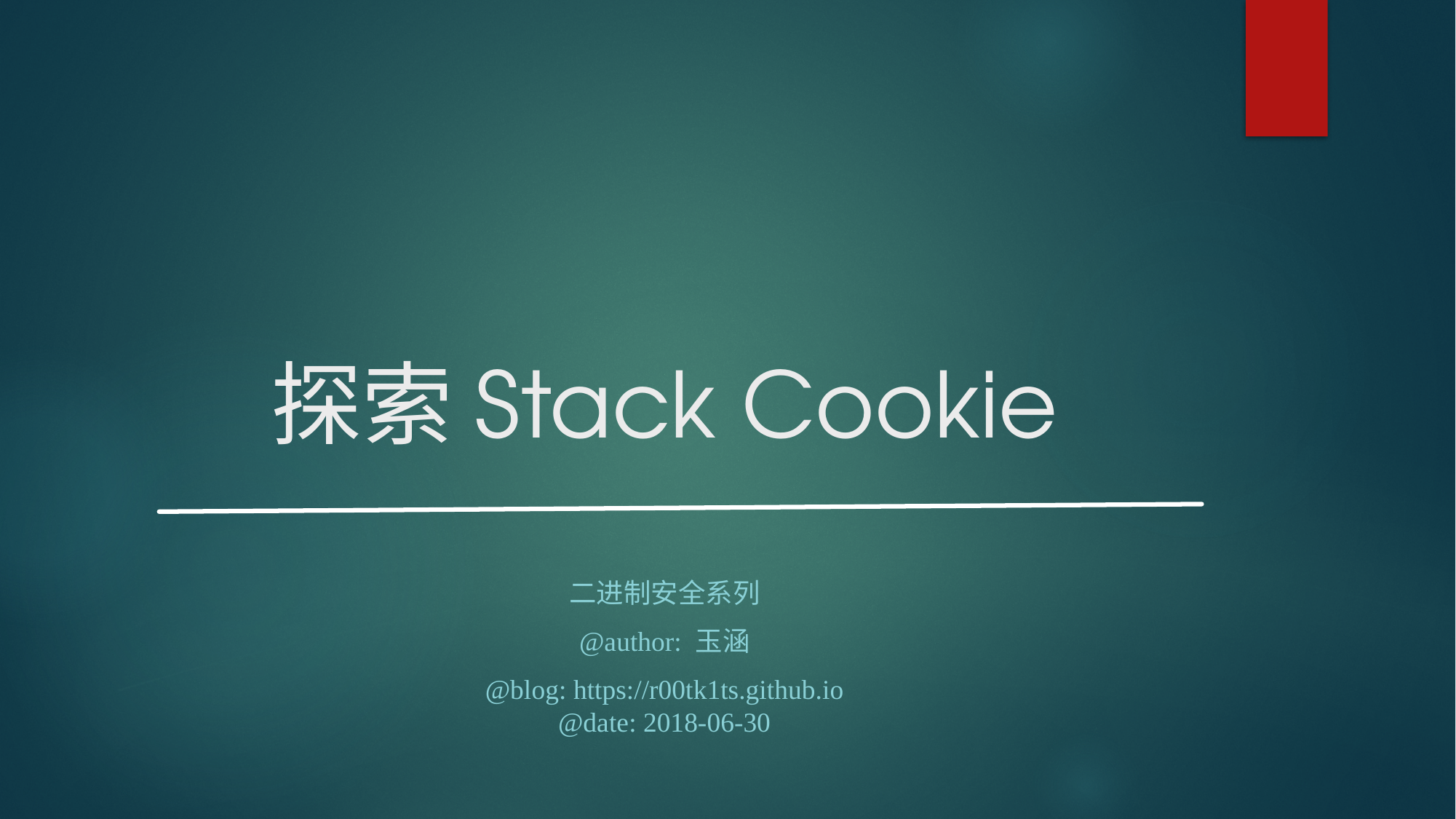

# 探索Stack Cookie
二进制安全系列
@author: 玉涵
@blog: https://r00tk1ts.github.io
@date: 2018-06-30